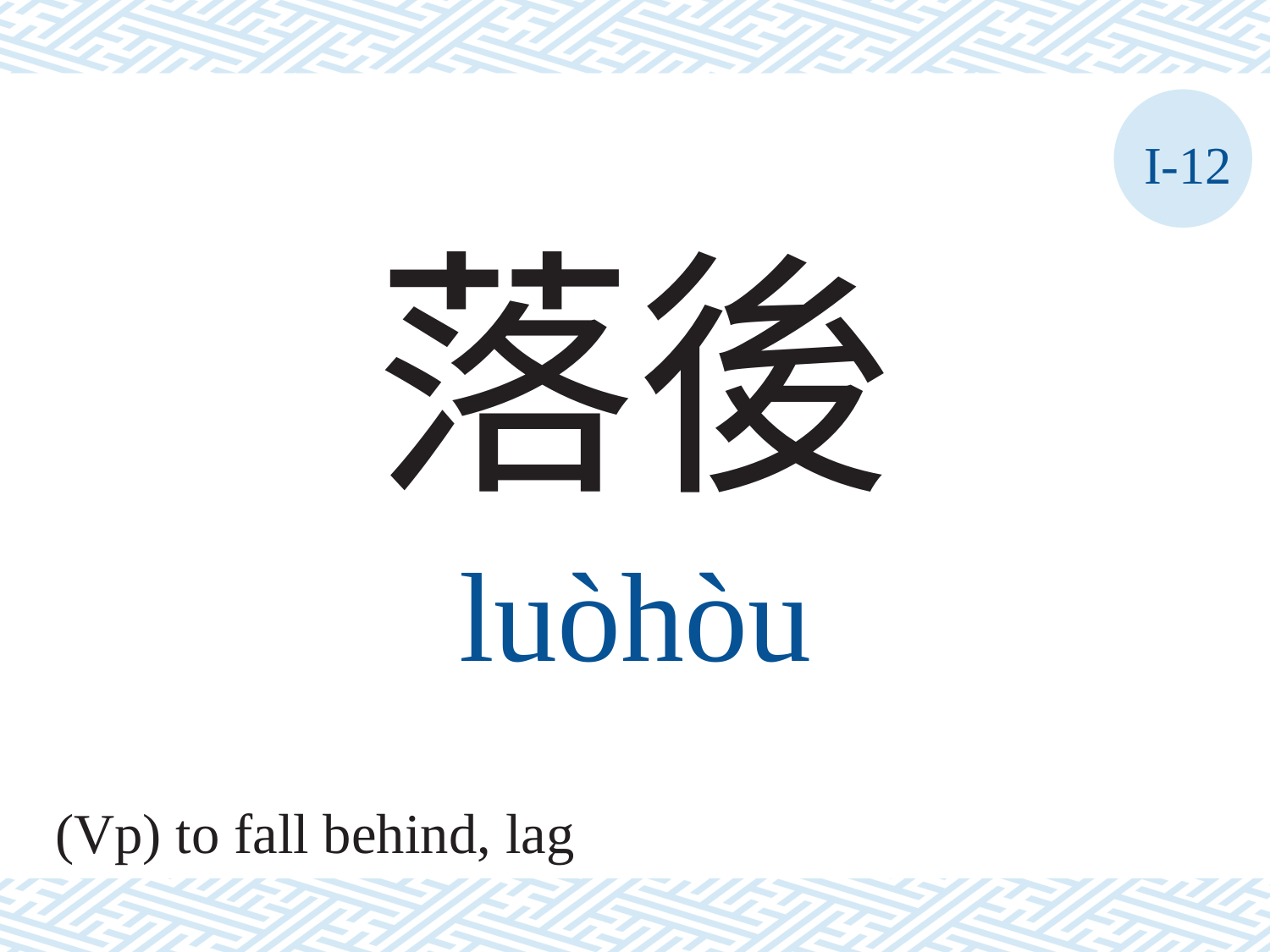

I-12
落後
luòhòu
(Vp) to fall behind, lag